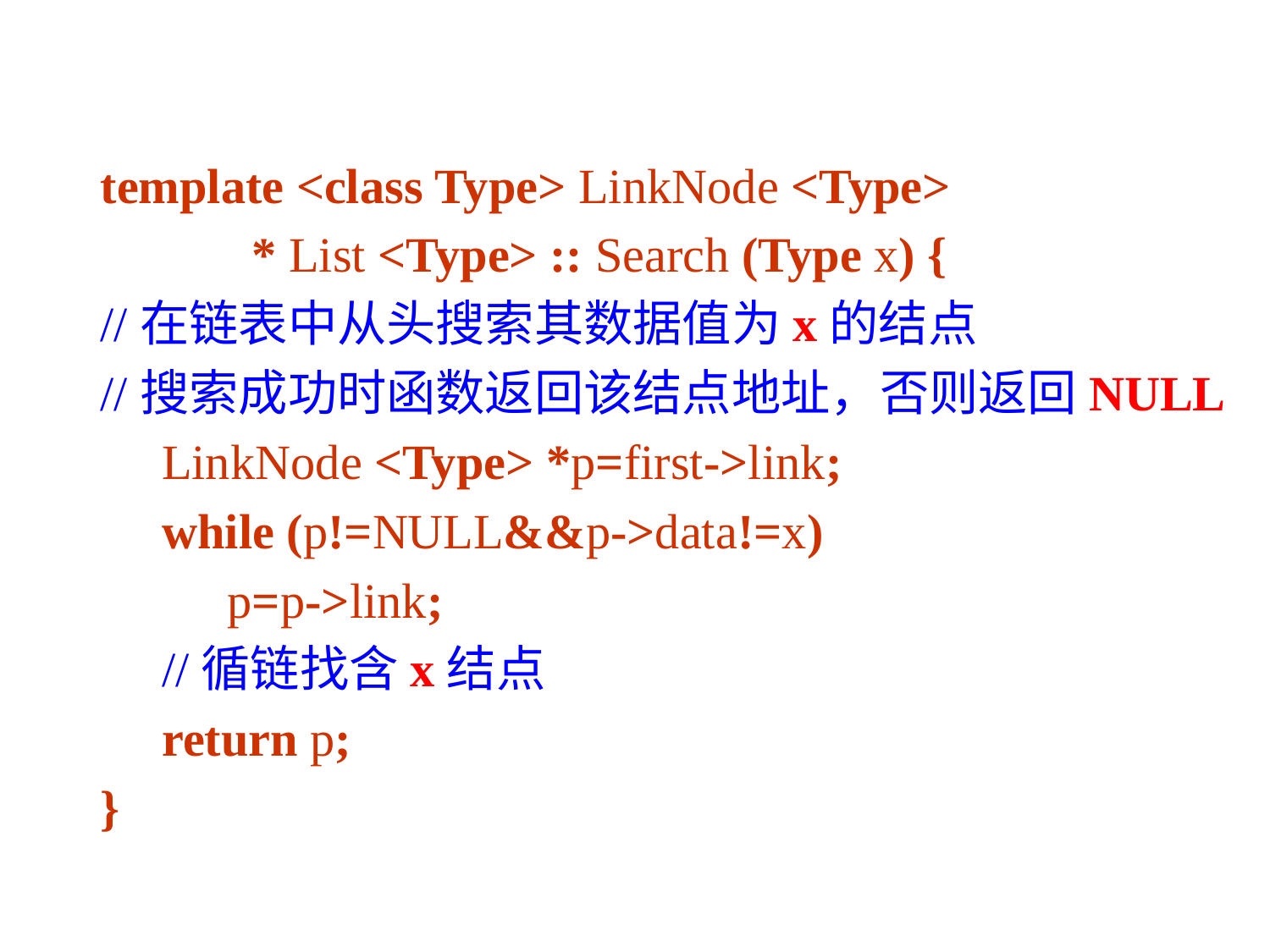

template <class Type> LinkNode <Type>
	  * List <Type> :: Search (Type x) {
//在链表中从头搜索其数据值为x的结点
//搜索成功时函数返回该结点地址，否则返回NULL
     LinkNode <Type> *p=first->link;
     while (p!=NULL&&p->data!=x)
	p=p->link;
     //循链找含x结点
     return p;
}
164